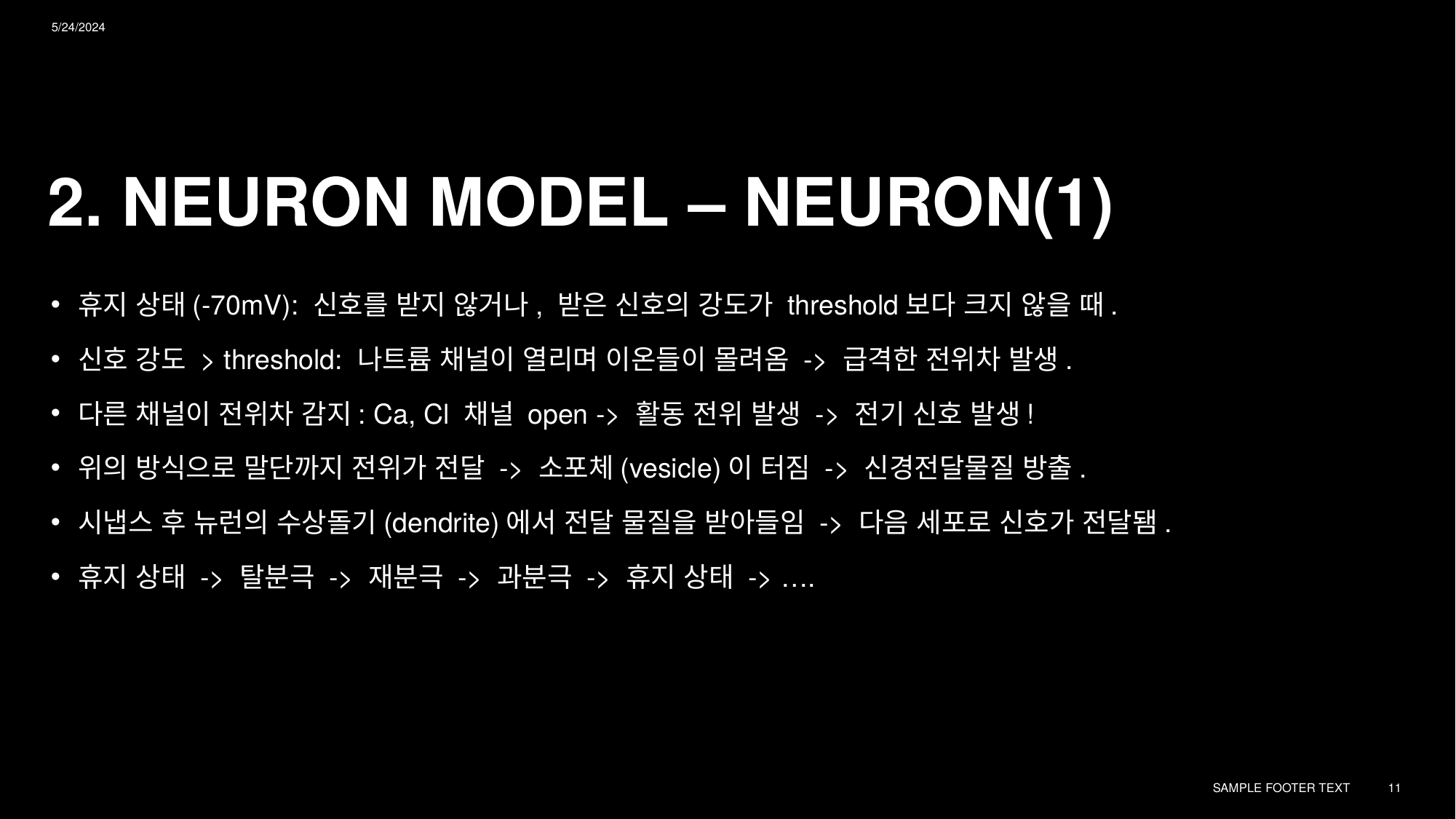

5/24/2024
# 2. NEURON MODEL – NEURON(1)
휴지 상태(-70mV): 신호를 받지 않거나, 받은 신호의 강도가 threshold보다 크지 않을 때.
신호 강도 > threshold: 나트륨 채널이 열리며 이온들이 몰려옴 -> 급격한 전위차 발생.
다른 채널이 전위차 감지: Ca, Cl 채널 open -> 활동 전위 발생 -> 전기 신호 발생!
위의 방식으로 말단까지 전위가 전달 -> 소포체(vesicle)이 터짐 -> 신경전달물질 방출.
시냅스 후 뉴런의 수상돌기(dendrite)에서 전달 물질을 받아들임 -> 다음 세포로 신호가 전달됌.
휴지 상태 -> 탈분극 -> 재분극 -> 과분극 -> 휴지 상태 -> ….
Sample Footer Text
11